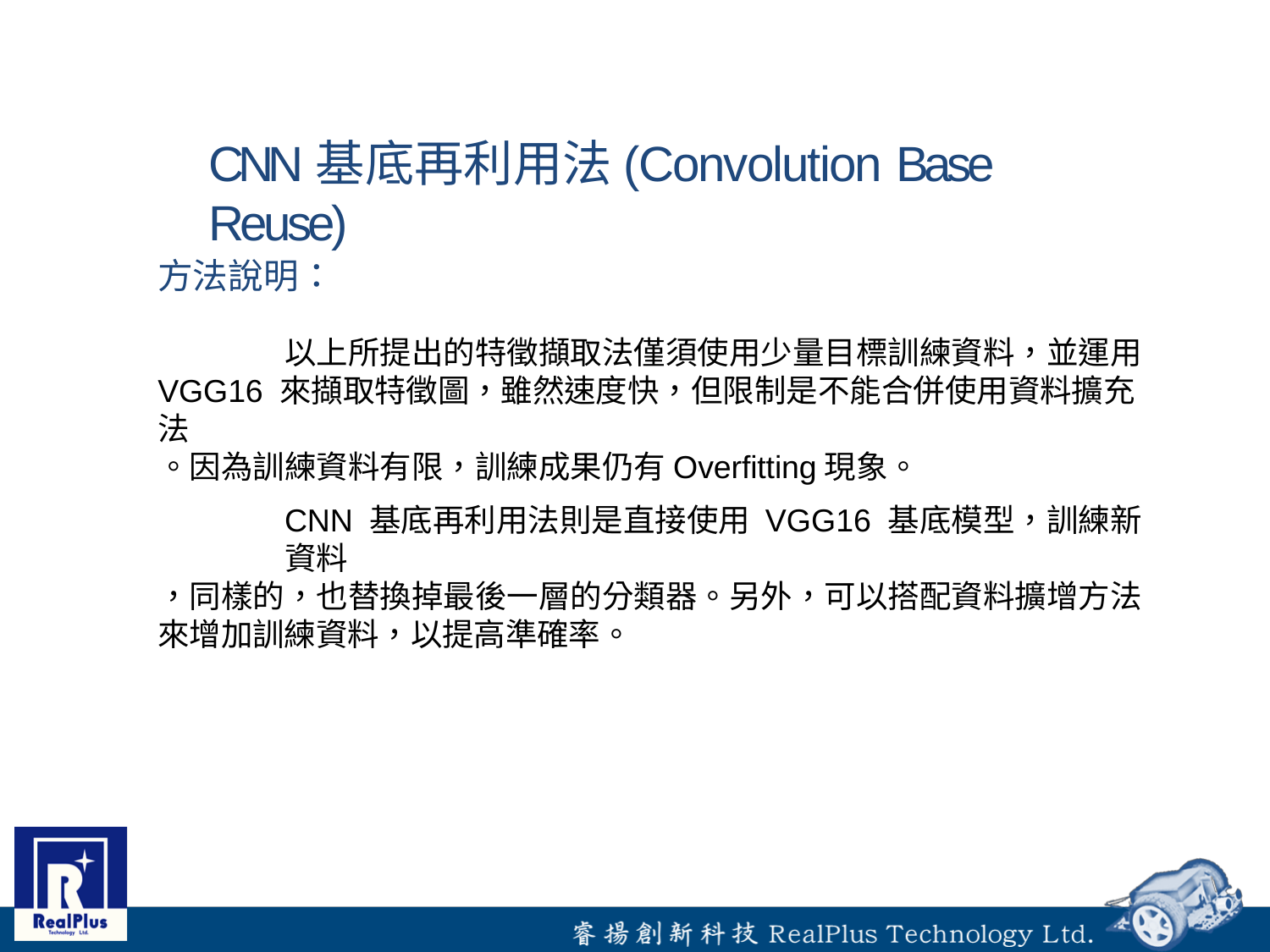

# CNN基底再利用法(Convolution Base Reuse)
方法說明：

以上所提出的特徵擷取法僅須使用少量目標訓練資料，並運用
VGG16 來擷取特徵圖，雖然速度快，但限制是不能合併使用資料擴充法
。因為訓練資料有限，訓練成果仍有Overfitting現象。
CNN 基底再利用法則是直接使用 VGG16 基底模型，訓練新資料
，同樣的，也替換掉最後一層的分類器。另外，可以搭配資料擴增方法
來增加訓練資料，以提高準確率。